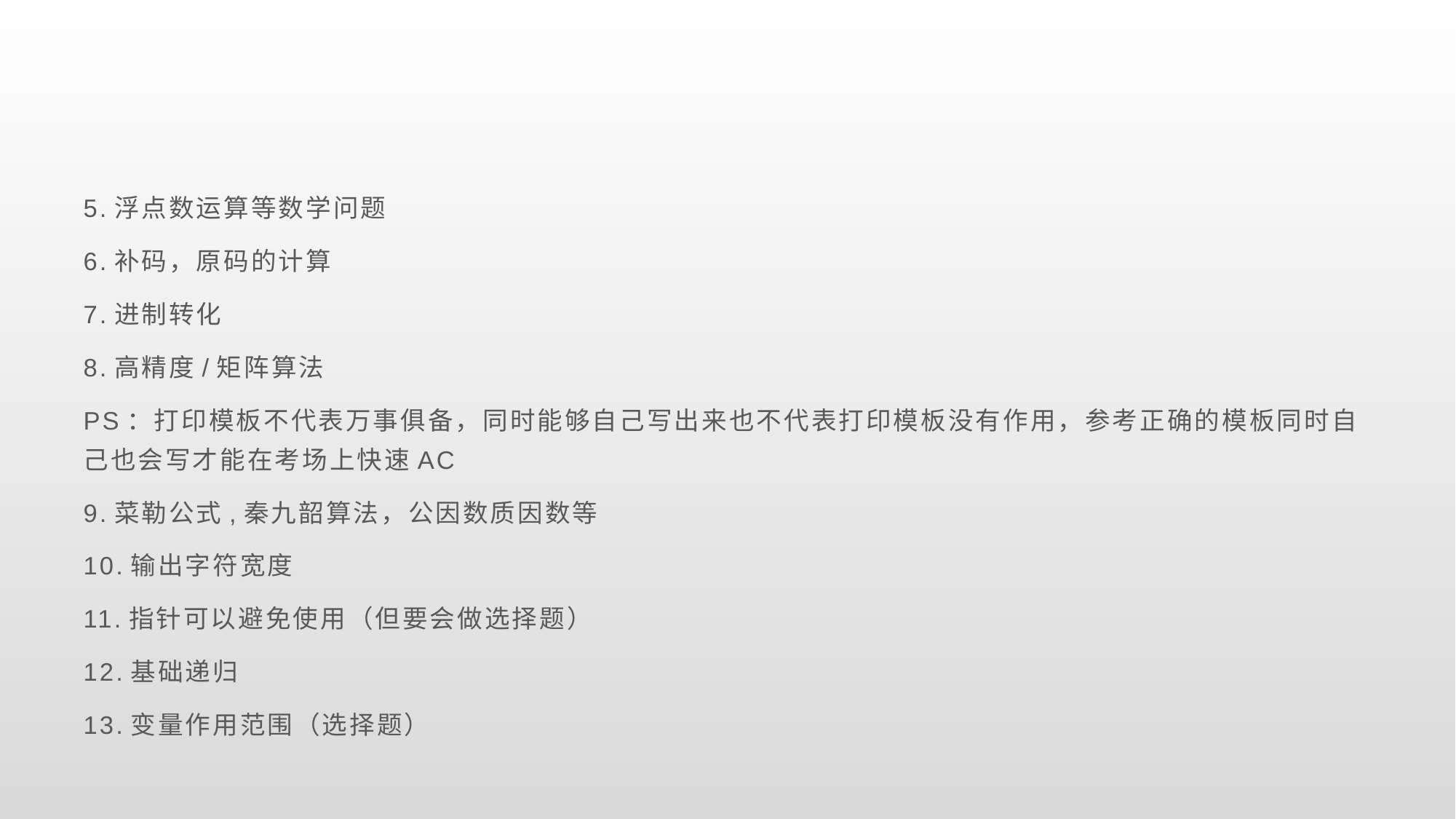

#
5.浮点数运算等数学问题
6.补码，原码的计算
7.进制转化
8.高精度/矩阵算法
PS：打印模板不代表万事俱备，同时能够自己写出来也不代表打印模板没有作用，参考正确的模板同时自己也会写才能在考场上快速AC
9.菜勒公式,秦九韶算法，公因数质因数等
10.输出字符宽度
11.指针可以避免使用（但要会做选择题）
12.基础递归
13.变量作用范围（选择题）